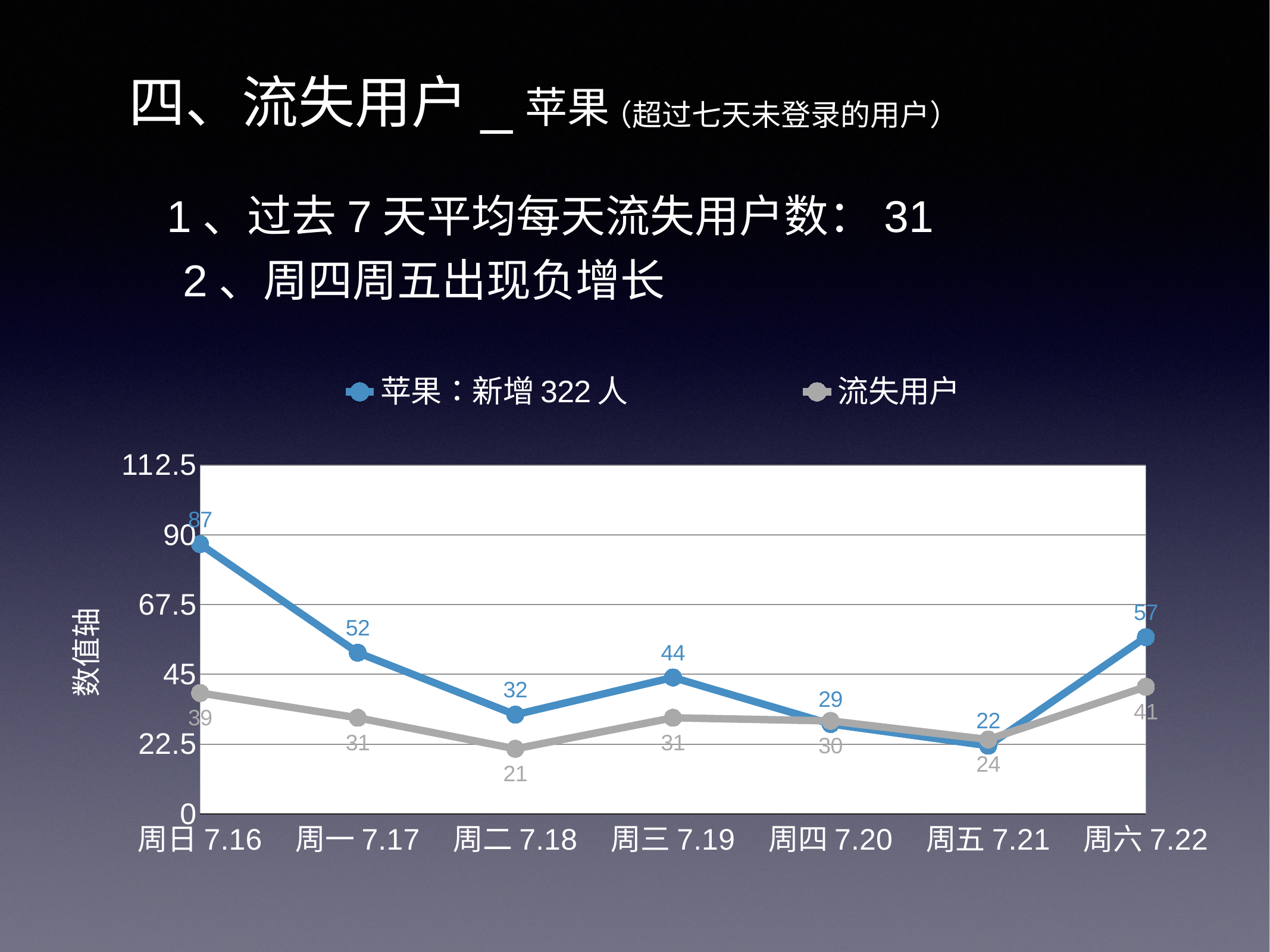

# 四、流失用户_苹果
（超过七天未登录的用户）
1、过去7天平均每天流失用户数：31
2、周四周五出现负增长

### Chart

| Category | 苹果：新增322人 | 流失用户 |
|---|---|---|
| 周日7.16 | 87.0 | 39.0 |
| 周一7.17 | 52.0 | 31.0 |
| 周二7.18 | 32.0 | 21.0 |
| 周三7.19 | 44.0 | 31.0 |
| 周四7.20 | 29.0 | 30.0 |
| 周五7.21 | 22.0 | 24.0 |
| 周六7.22 | 57.0 | 41.0 |